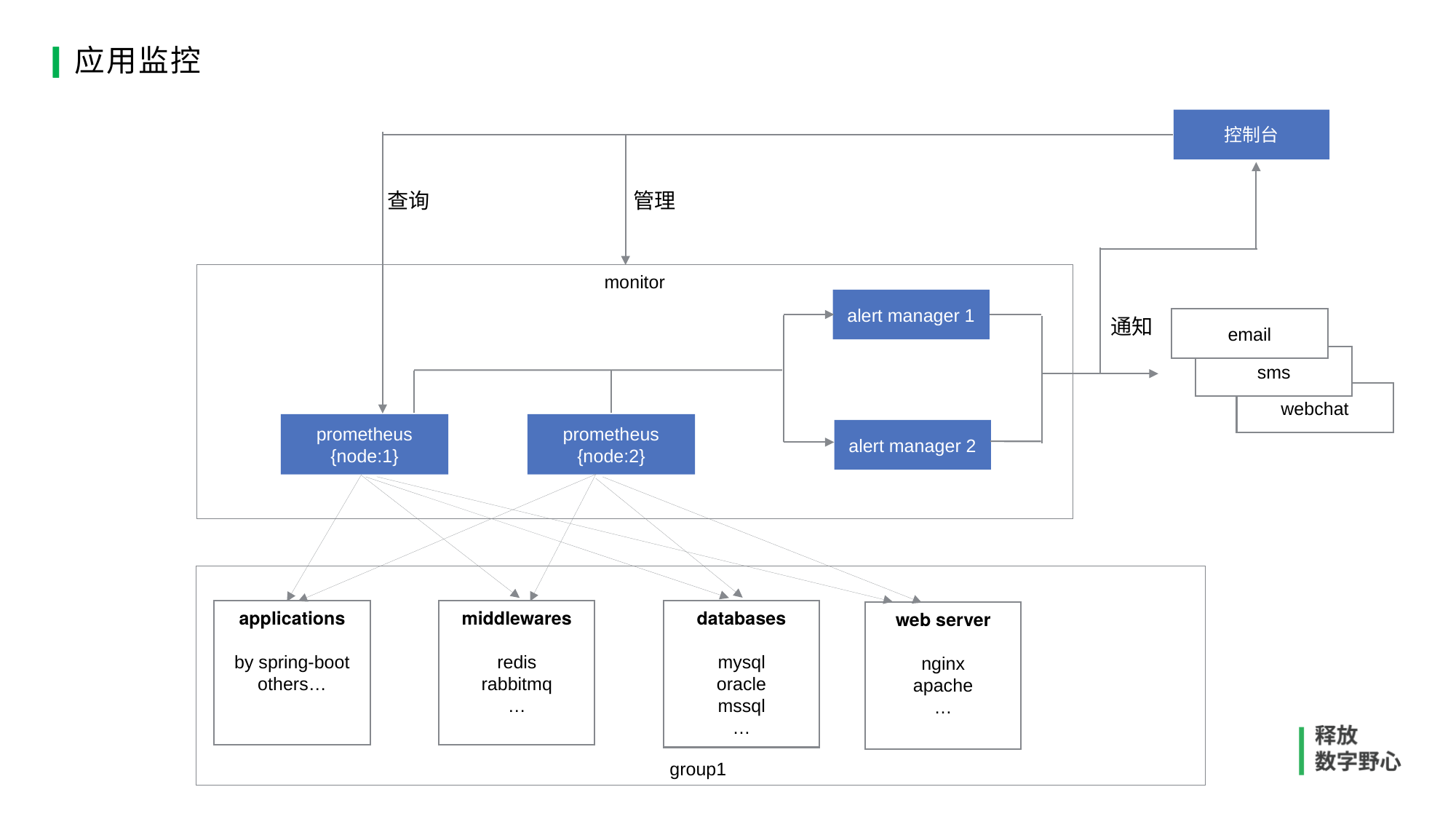

应用监控

控制台

查询
管理

monitor

alert manager 1

email
通知

sms

webchat

prometheus
{node:1}

prometheus
{node:2}

alert manager 2

group1

applications

by spring-boot
others…

middlewares

redis
rabbitmq
…

databases

mysql
oracle
mssql
…

web server

nginx
apache
…